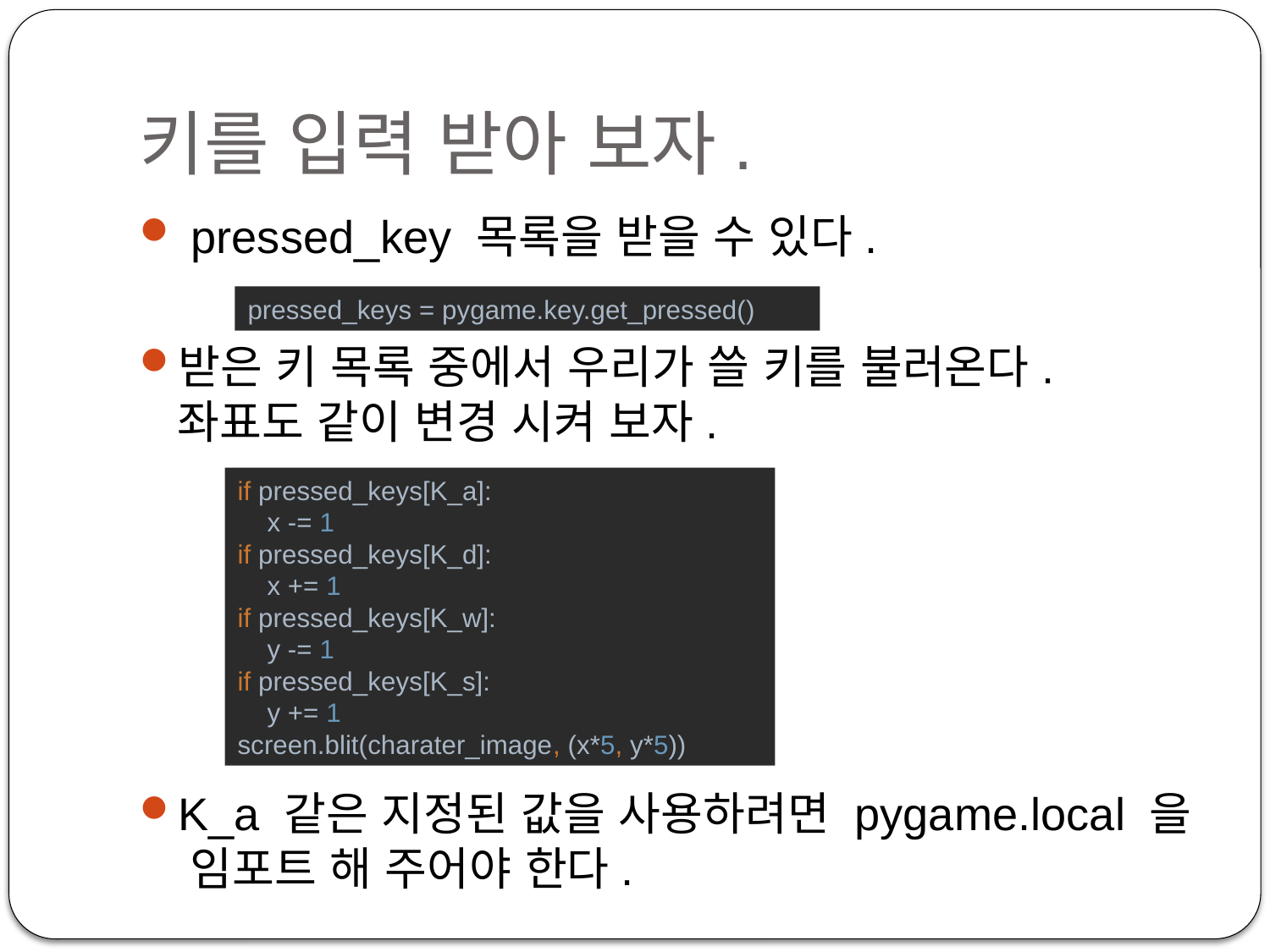

# 키를 입력 받아 보자.
 pressed_key 목록을 받을 수 있다.

받은 키 목록 중에서 우리가 쓸 키를 불러온다. 좌표도 같이 변경 시켜 보자.

K_a 같은 지정된 값을 사용하려면 pygame.local 을  임포트 해 주어야 한다.

pressed_keys = pygame.key.get_pressed()
if pressed_keys[K_a]:
    x -= 1
if pressed_keys[K_d]:
    x += 1
if pressed_keys[K_w]:
    y -= 1
if pressed_keys[K_s]:
    y += 1
screen.blit(charater_image, (x*5, y*5))